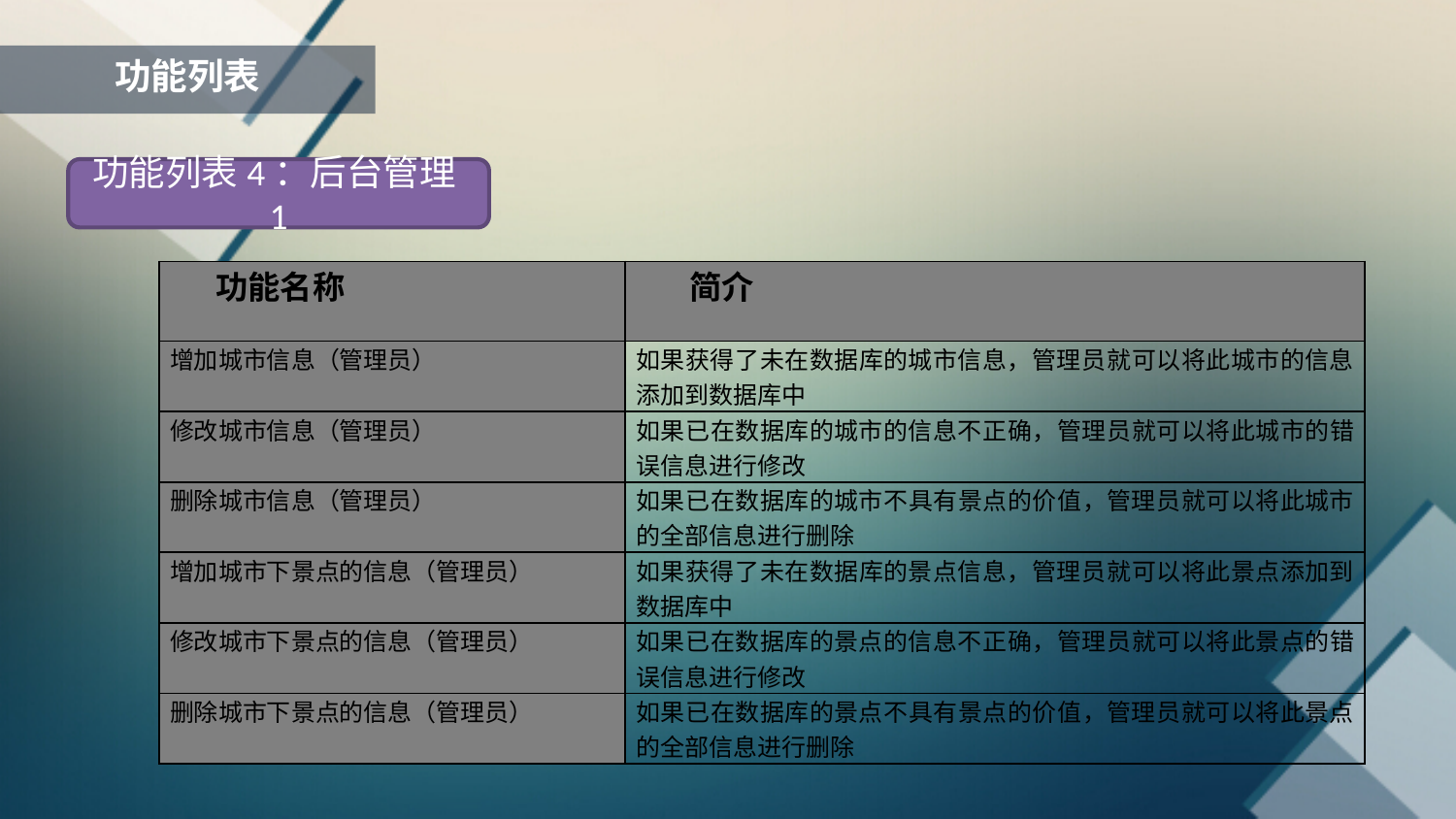

功能列表
功能列表4：后台管理1
| 功能名称 | 简介 |
| --- | --- |
| 增加城市信息（管理员） | 如果获得了未在数据库的城市信息，管理员就可以将此城市的信息添加到数据库中 |
| 修改城市信息（管理员） | 如果已在数据库的城市的信息不正确，管理员就可以将此城市的错误信息进行修改 |
| 删除城市信息（管理员） | 如果已在数据库的城市不具有景点的价值，管理员就可以将此城市的全部信息进行删除 |
| 增加城市下景点的信息（管理员） | 如果获得了未在数据库的景点信息，管理员就可以将此景点添加到数据库中 |
| 修改城市下景点的信息（管理员） | 如果已在数据库的景点的信息不正确，管理员就可以将此景点的错误信息进行修改 |
| 删除城市下景点的信息（管理员） | 如果已在数据库的景点不具有景点的价值，管理员就可以将此景点的全部信息进行删除 |